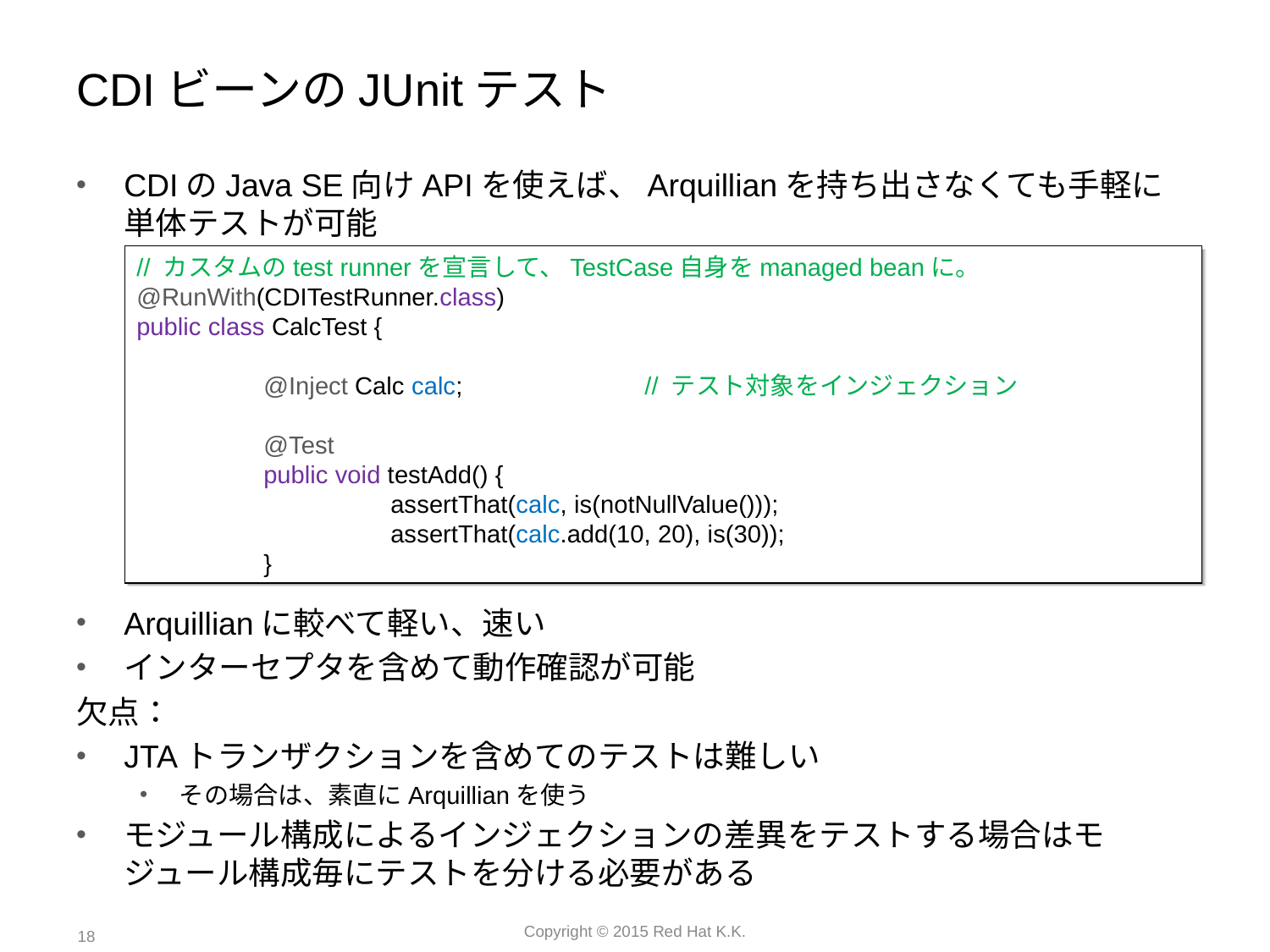

# CDIビーンのJUnitテスト
CDIのJava SE向けAPIを使えば、Arquillianを持ち出さなくても手軽に単体テストが可能

Arquillianに較べて軽い、速い
インターセプタを含めて動作確認が可能
欠点：
JTAトランザクションを含めてのテストは難しい
その場合は、素直にArquillianを使う
モジュール構成によるインジェクションの差異をテストする場合はモジュール構成毎にテストを分ける必要がある
// カスタムのtest runnerを宣言して、TestCase自身をmanaged beanに。
@RunWith(CDITestRunner.class)
public class CalcTest {

	@Inject Calc calc;		// テスト対象をインジェクション

	@Test
	public void testAdd() {
		assertThat(calc, is(notNullValue()));
		assertThat(calc.add(10, 20), is(30));
	}
18
Copyright © 2015 Red Hat K.K.